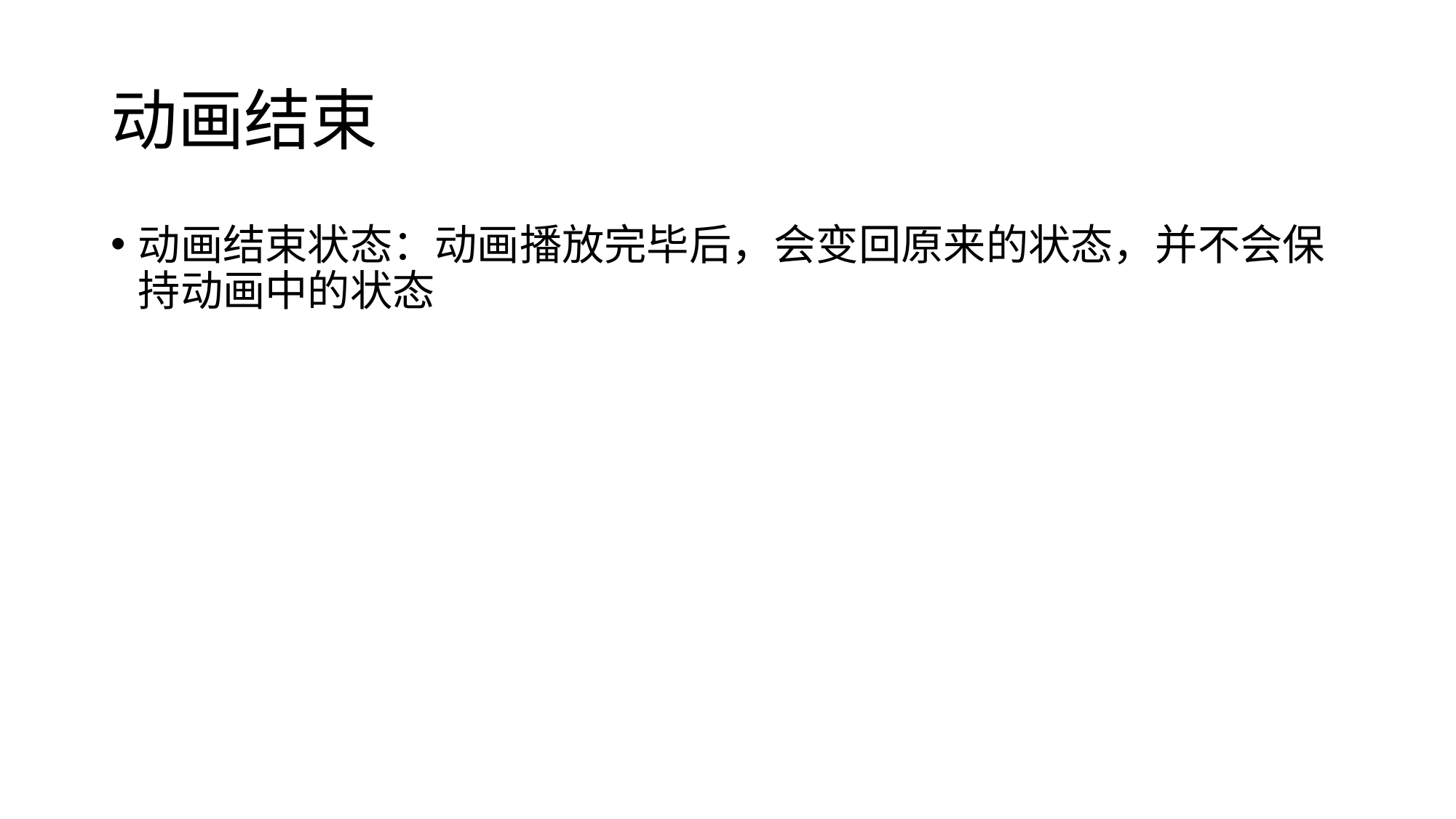

# 动画结束
动画结束状态：动画播放完毕后，会变回原来的状态，并不会保持动画中的状态